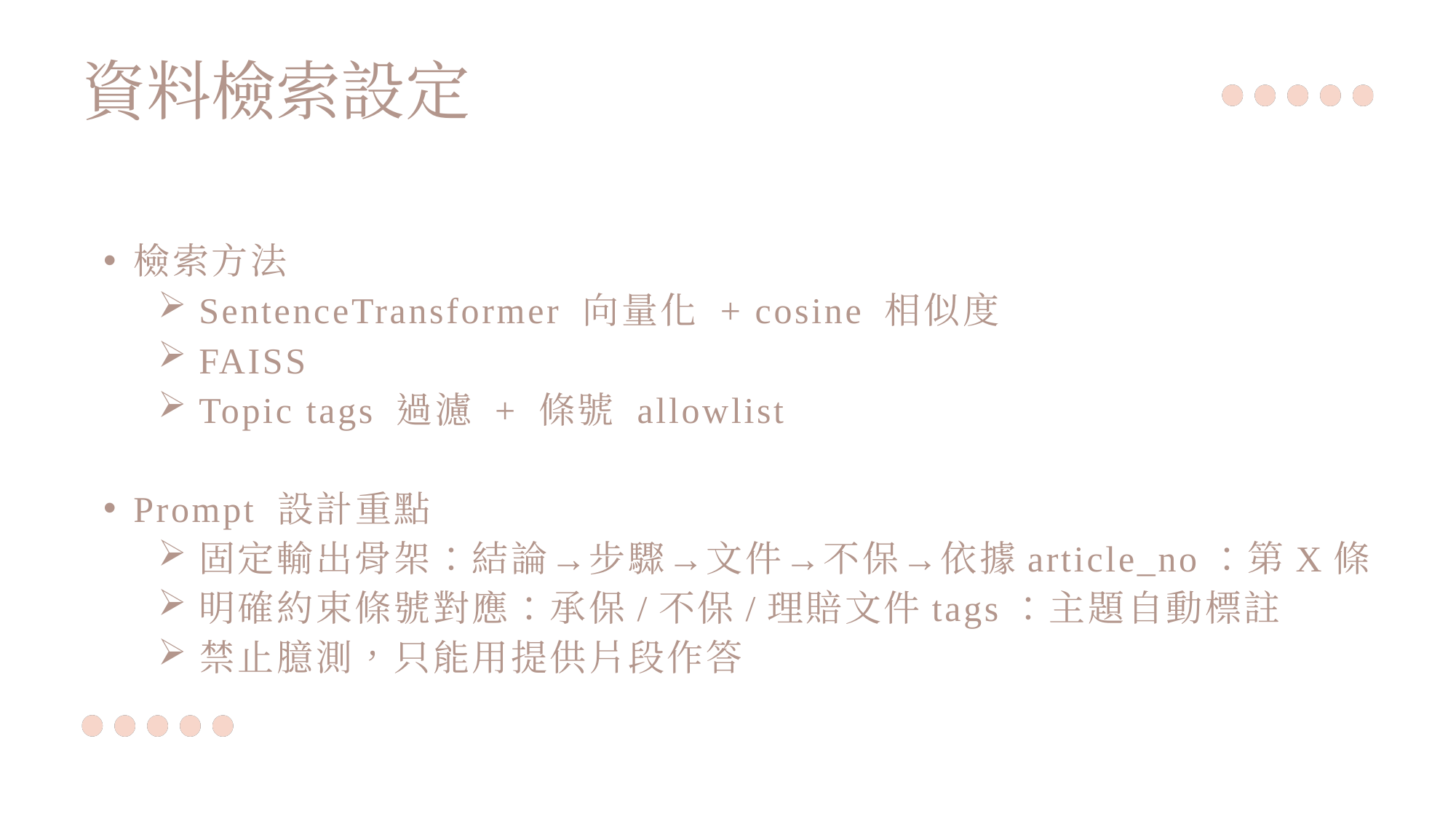

資料檢索設定

檢索方法
SentenceTransformer 向量化 + cosine 相似度
FAISS
Topic tags 過濾 + 條號 allowlist

Prompt 設計重點
固定輸出骨架：結論→步驟→文件→不保→依據article_no：第X條
明確約束條號對應：承保/不保/理賠文件tags：主題自動標註
禁止臆測，只能用提供片段作答